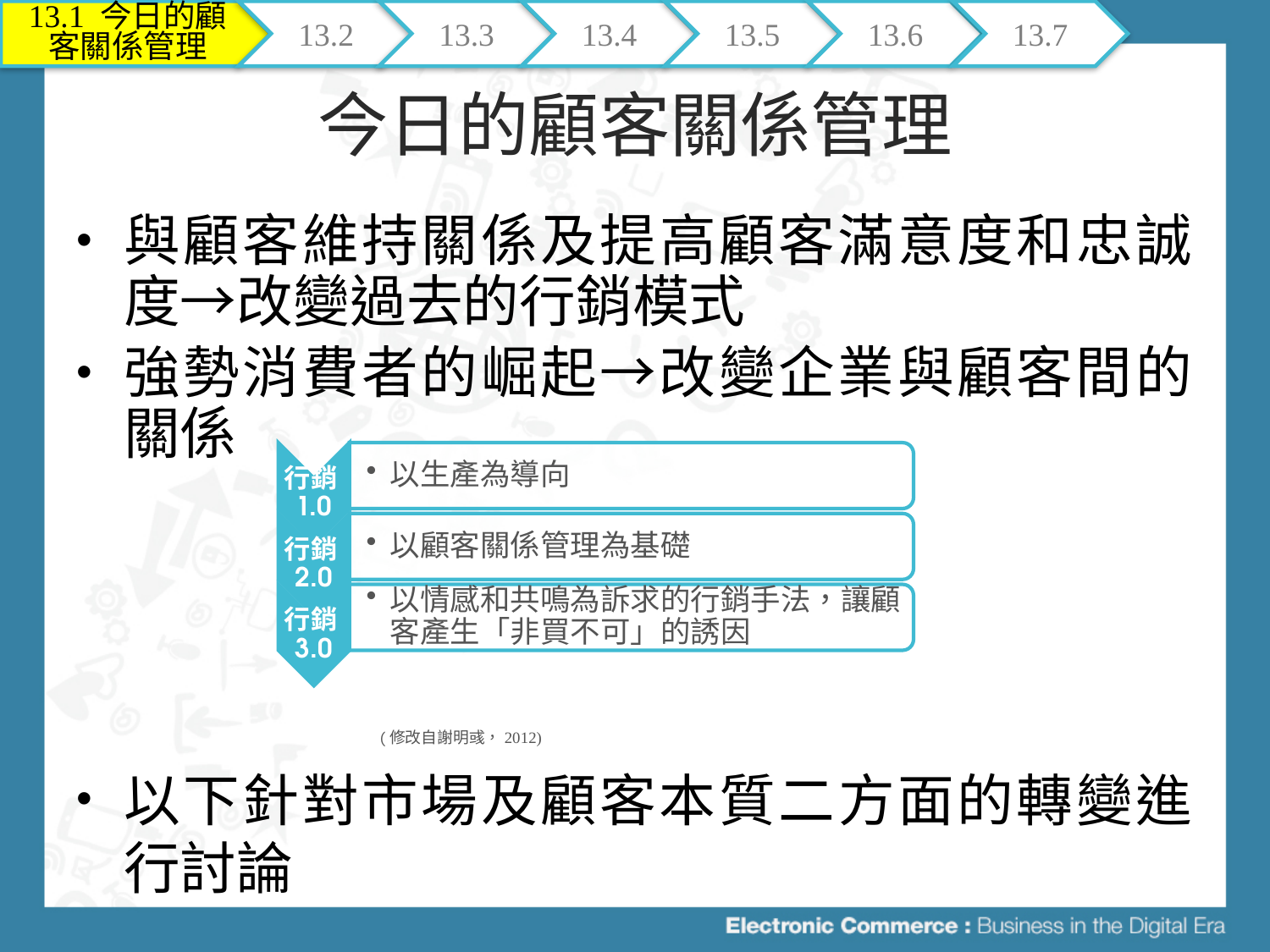

13.1 今日的顧客關係管理
13.2
13.3
13.4
13.5
13.6
13.7
# 今日的顧客關係管理
與顧客維持關係及提高顧客滿意度和忠誠度→改變過去的行銷模式
強勢消費者的崛起→改變企業與顧客間的關係

以下針對市場及顧客本質二方面的轉變進行討論

行銷1.0
以生產為導向
行銷2.0
以顧客關係管理為基礎
行銷3.0
以情感和共鳴為訴求的行銷手法，讓顧客產生「非買不可」的誘因
(修改自謝明彧，2012)